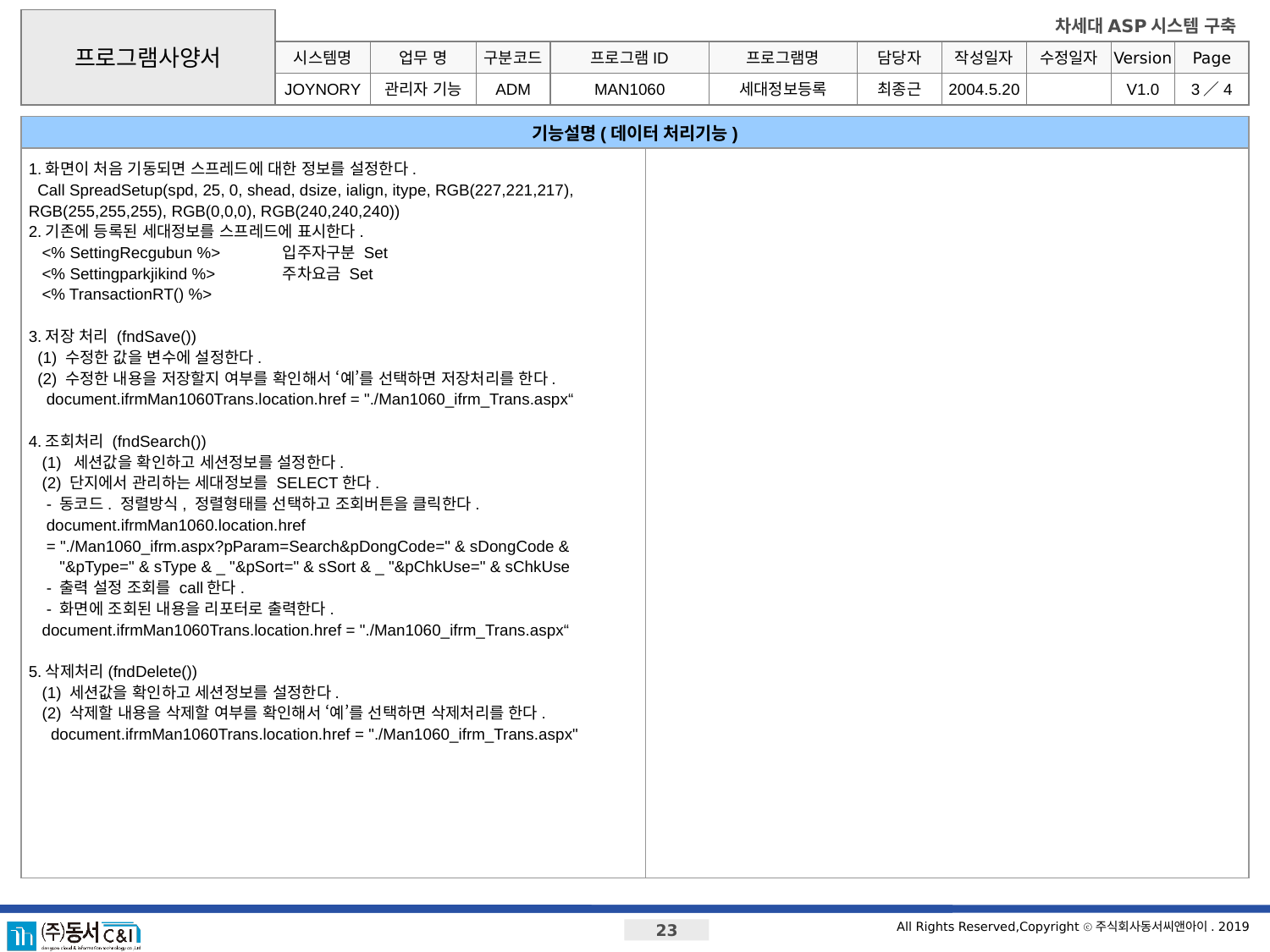

프로그램사양서
시스템명
업무 명
구분코드
프로그램ID
프로그램명
JOYNORY
관리자 기능
ADM
MAN1060
세대정보등록
최종근
2004.5.20

V1.0
3／4
기능설명(데이터 처리기능)
1.화면이 처음 기동되면 스프레드에 대한 정보를 설정한다.
  Call SpreadSetup(spd, 25, 0, shead, dsize, ialign, itype, RGB(227,221,217), RGB(255,255,255), RGB(0,0,0), RGB(240,240,240))
2.기존에 등록된 세대정보를 스프레드에 표시한다.
   <% SettingRecgubun %> 	입주자구분 Set
   <% Settingparkjikind %>	주차요금 Set
   <% TransactionRT() %>

3.저장 처리 (fndSave())
  (1) 수정한 값을 변수에 설정한다.
  (2) 수정한 내용을 저장할지 여부를 확인해서 ‘예’를 선택하면 저장처리를 한다.
    document.ifrmMan1060Trans.location.href = "./Man1060_ifrm_Trans.aspx“

4.조회처리 (fndSearch())
   (1)  세션값을 확인하고 세션정보를 설정한다.
   (2) 단지에서 관리하는 세대정보를 SELECT한다.
    - 동코드. 정렬방식, 정렬형태를 선택하고 조회버튼을 클릭한다.
    document.ifrmMan1060.location.href
    = "./Man1060_ifrm.aspx?pParam=Search&pDongCode=" & sDongCode &
       "&pType=" & sType & _ "&pSort=" & sSort & _ "&pChkUse=" & sChkUse
    - 출력 설정 조회를 call한다.
    - 화면에 조회된 내용을 리포터로 출력한다.
   document.ifrmMan1060Trans.location.href = "./Man1060_ifrm_Trans.aspx“

5.삭제처리(fndDelete())
   (1) 세션값을 확인하고 세션정보를 설정한다.
   (2) 삭제할 내용을 삭제할 여부를 확인해서 ‘예’를 선택하면 삭제처리를 한다.
     document.ifrmMan1060Trans.location.href = "./Man1060_ifrm_Trans.aspx"